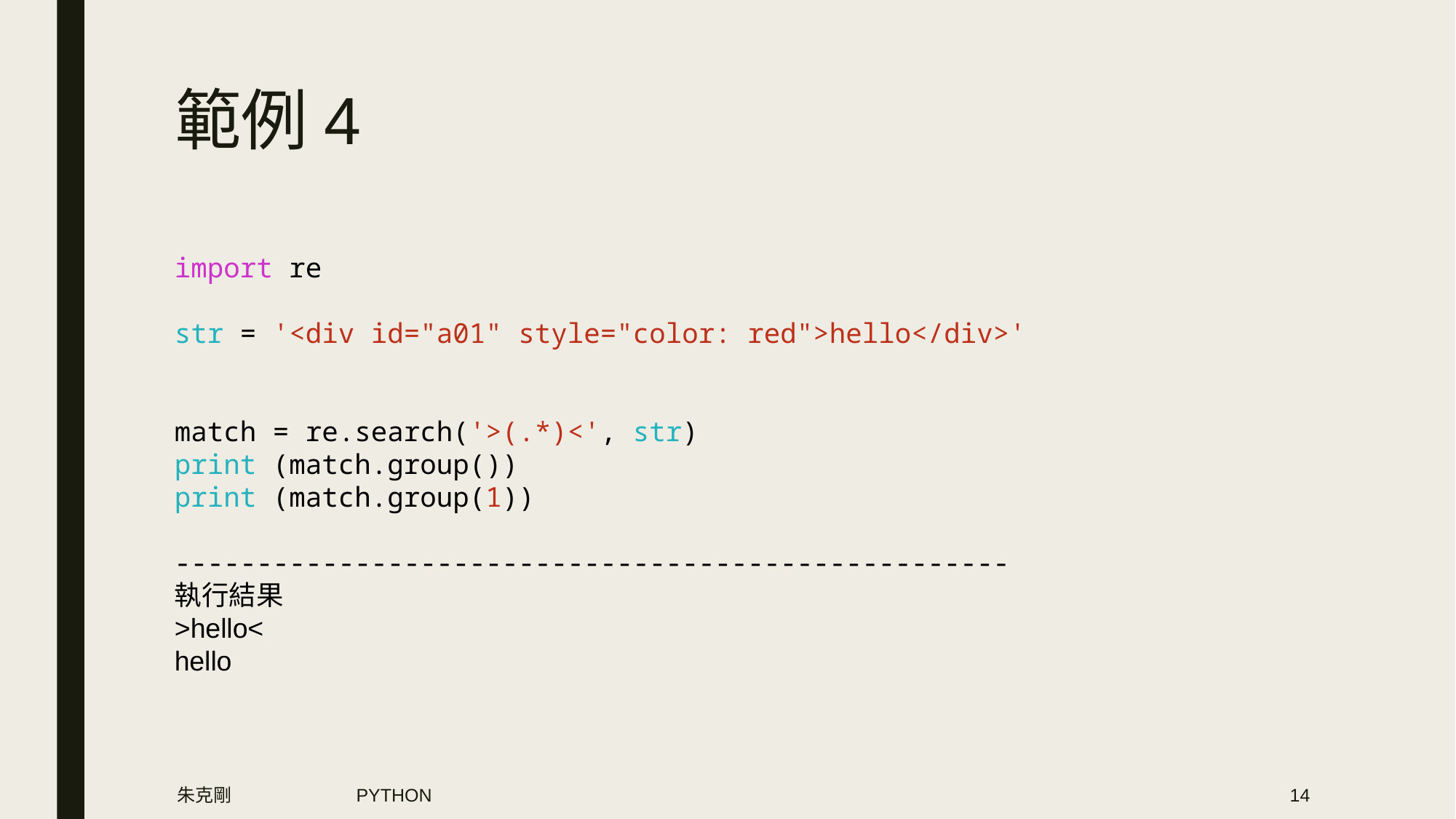

# 範例4
import re

str = '<div id="a01" style="color: red">hello</div>'

match = re.search('>(.*)<', str)
print (match.group())
print (match.group(1))

---------------------------------------------------
執行結果
>hello<
hello
朱克剛
PYTHON
14